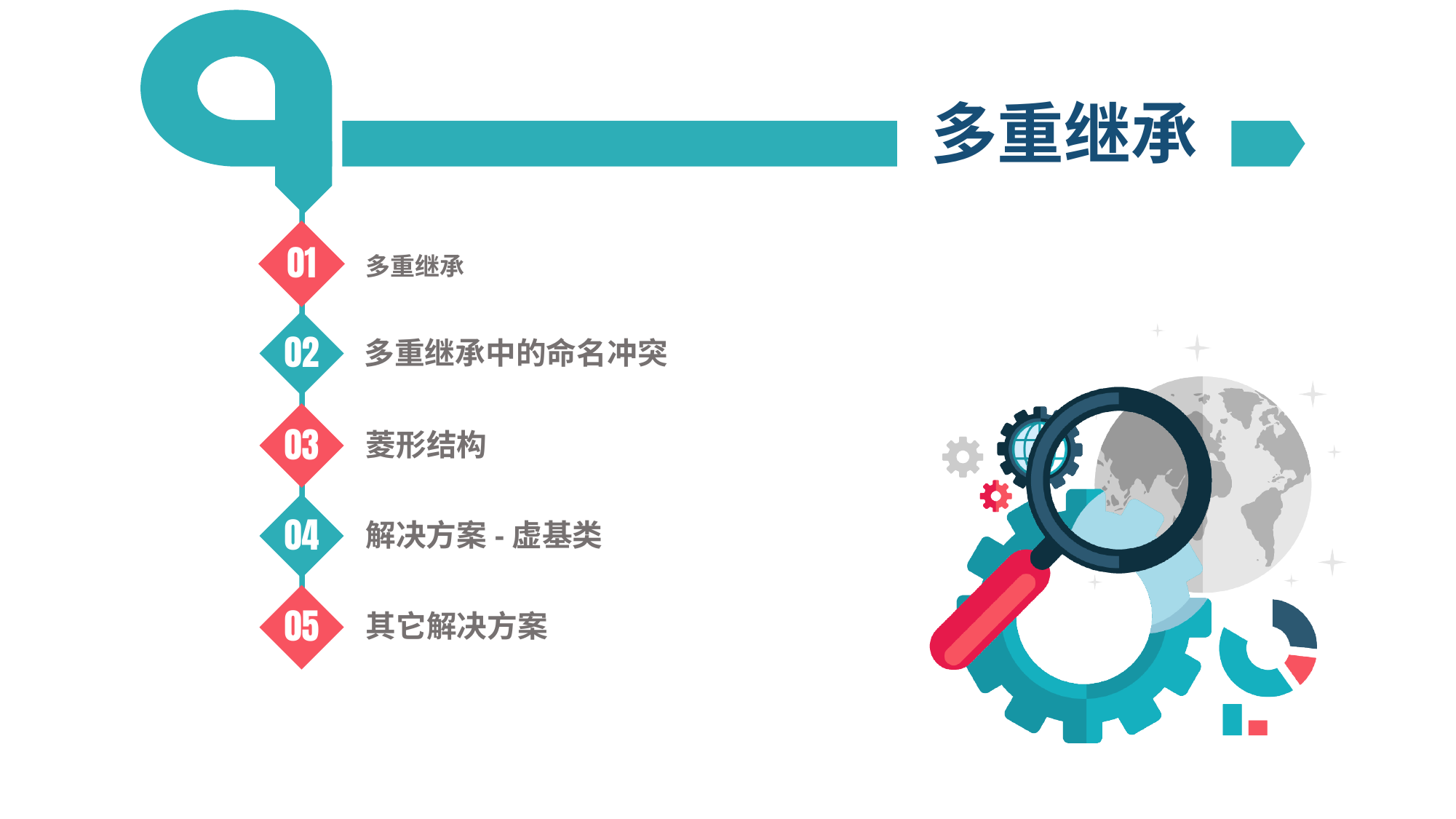

# 多重继承

01
多重继承
02
多重继承中的命名冲突
03
菱形结构
04
解决方案-虚基类
05
其它解决方案